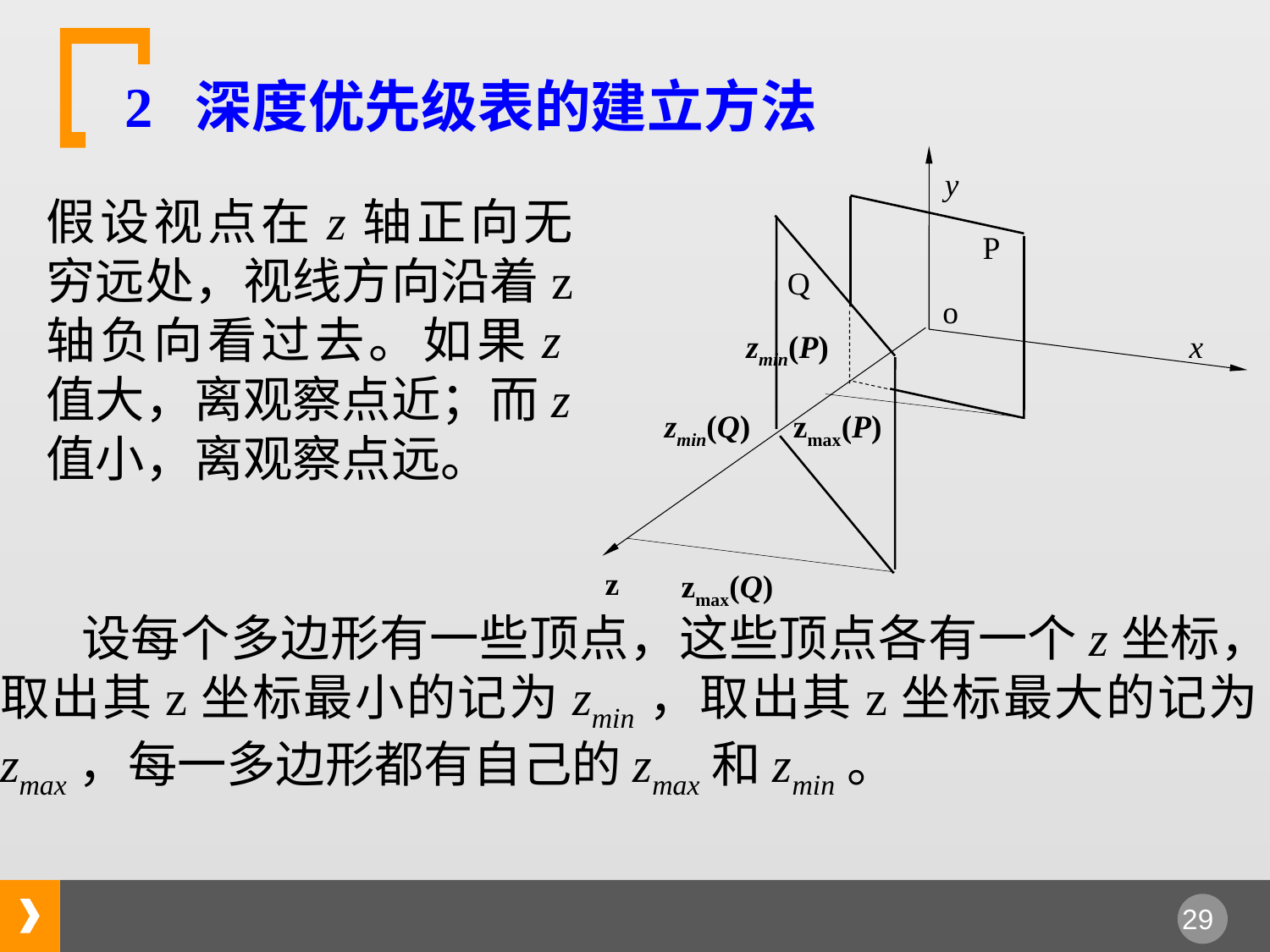

# 2  深度优先级表的建立方法

y

P
Q
o

zmin(P)
x

zmin(Q)
zmax(P)

z
zmax(Q)
假设视点在z轴正向无穷远处，视线方向沿着z轴负向看过去。如果z值大，离观察点近；而z值小，离观察点远。
      设每个多边形有一些顶点，这些顶点各有一个z坐标，取出其z坐标最小的记为zmin，取出其z坐标最大的记为zmax，每一多边形都有自己的zmax和zmin。